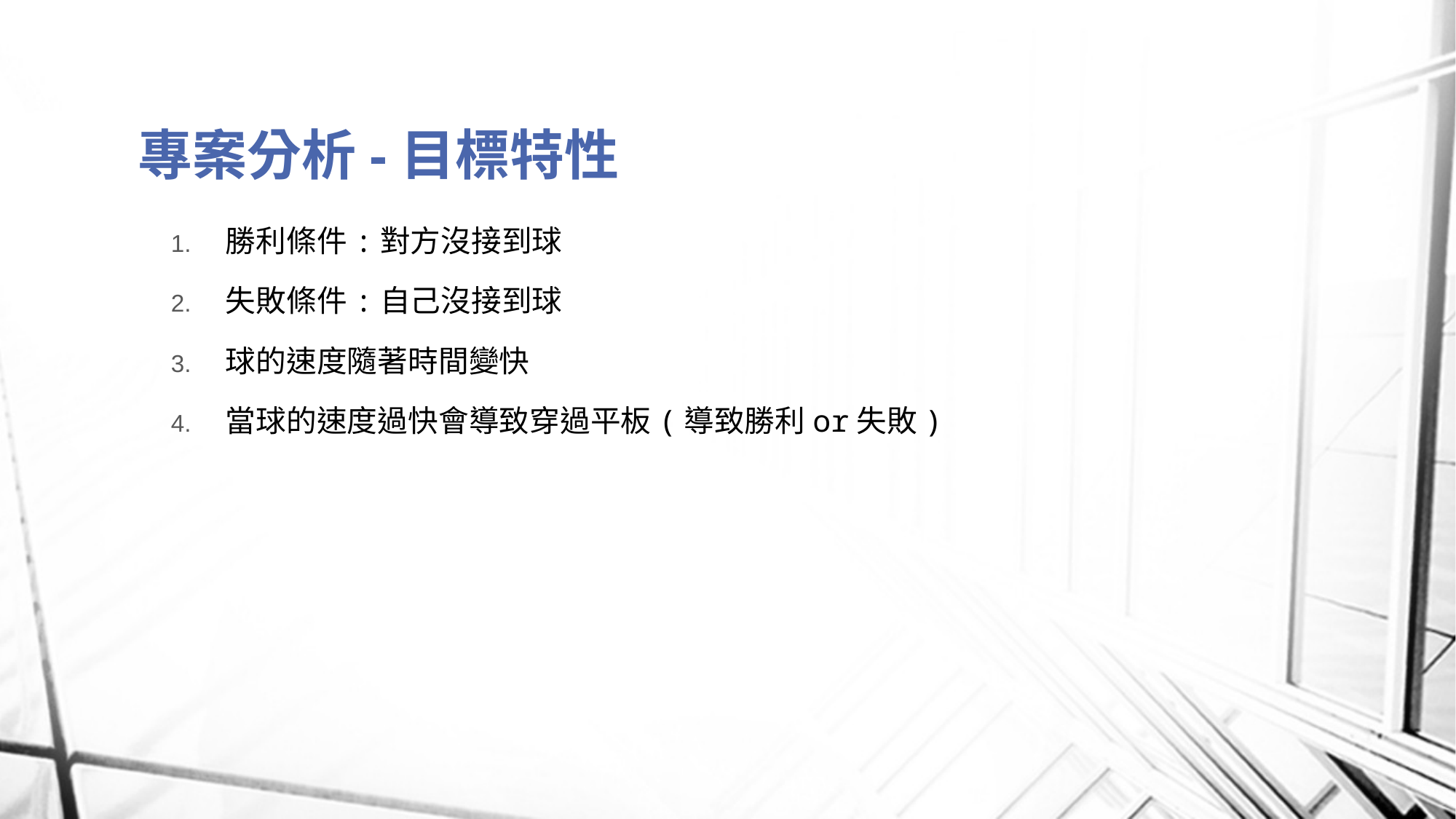

# 專案分析-目標特性
勝利條件:對方沒接到球
失敗條件:自己沒接到球
球的速度隨著時間變快
當球的速度過快會導致穿過平板(導致勝利or失敗)